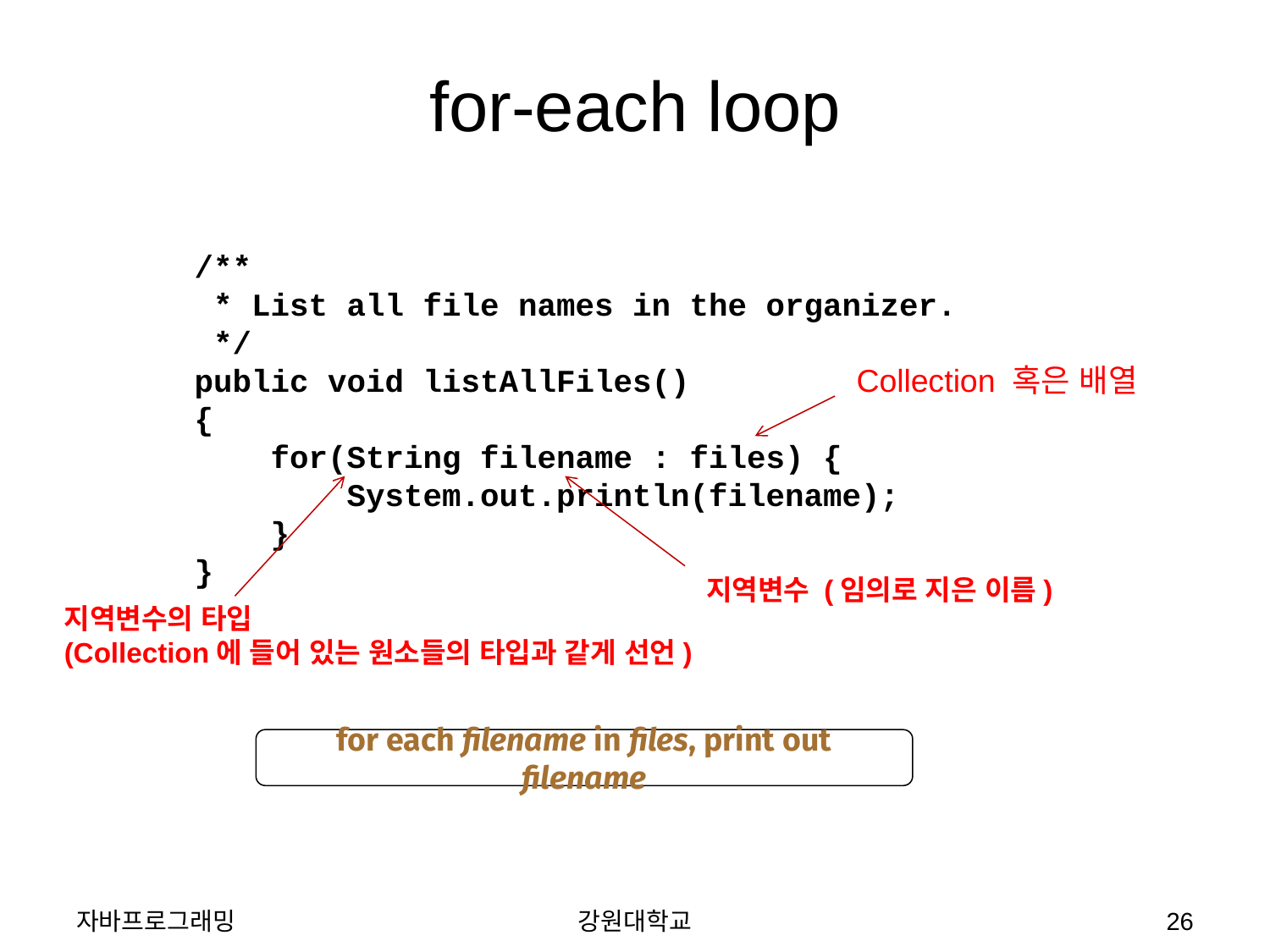

# for-each loop
/**
 * List all file names in the organizer.
 */
public void listAllFiles()
{
    for(String filename : files) {
        System.out.println(filename);
    }
}
Collection 혹은 배열
지역변수 (임의로 지은 이름)
지역변수의 타입
(Collection에 들어 있는 원소들의 타입과 같게 선언)
for each filename in files, print out filename
자바프로그래밍
강원대학교
26